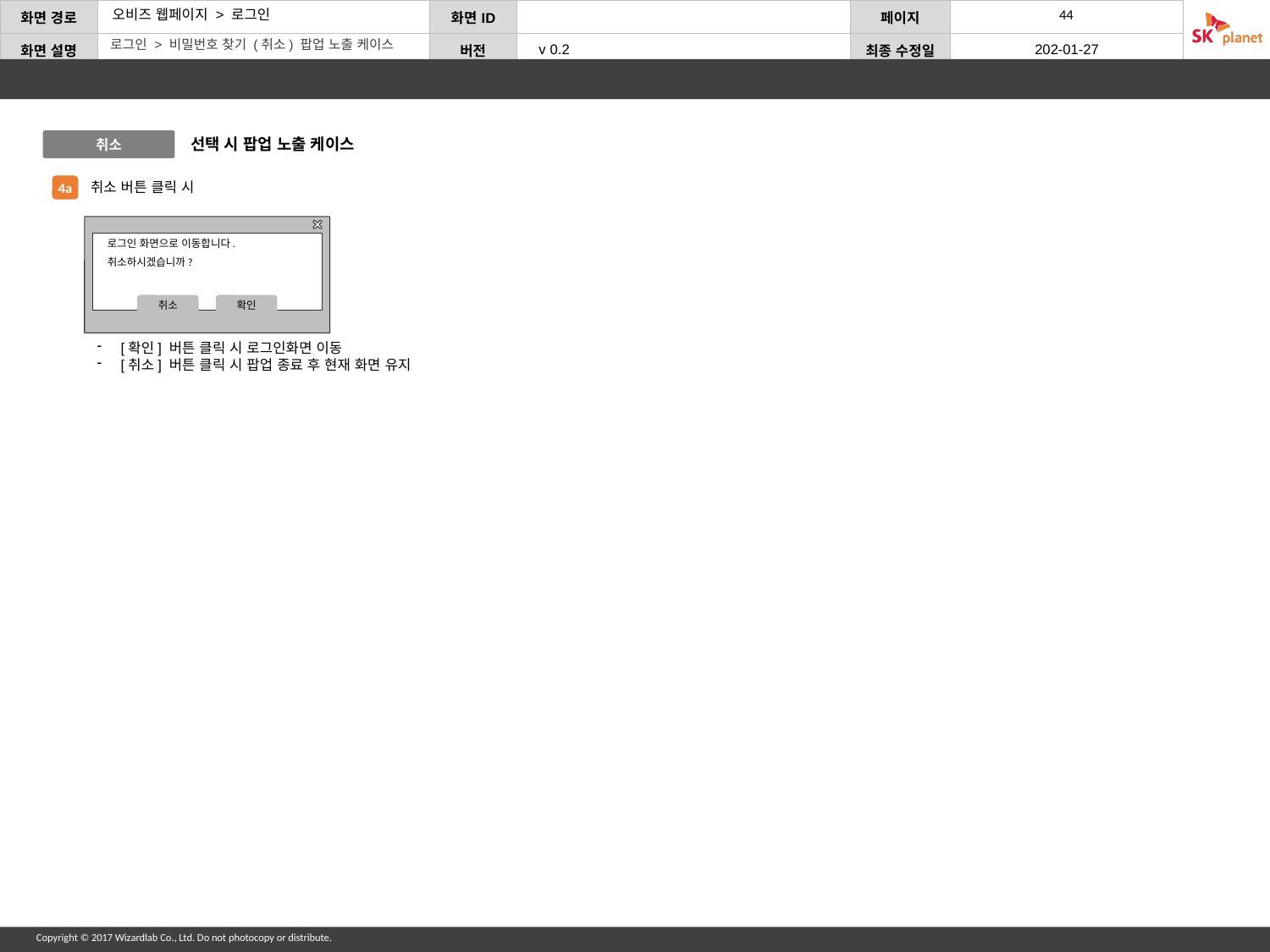

로그인 > 비밀번호 찾기 (취소) 팝업 노출 케이스
선택 시 팝업 노출 케이스
취소
취소 버튼 클릭 시

4a

로그인 화면으로 이동합니다.
취소하시겠습니까?
취소
확인
[확인] 버튼 클릭 시 로그인화면 이동
[취소] 버튼 클릭 시 팝업 종료 후 현재 화면 유지